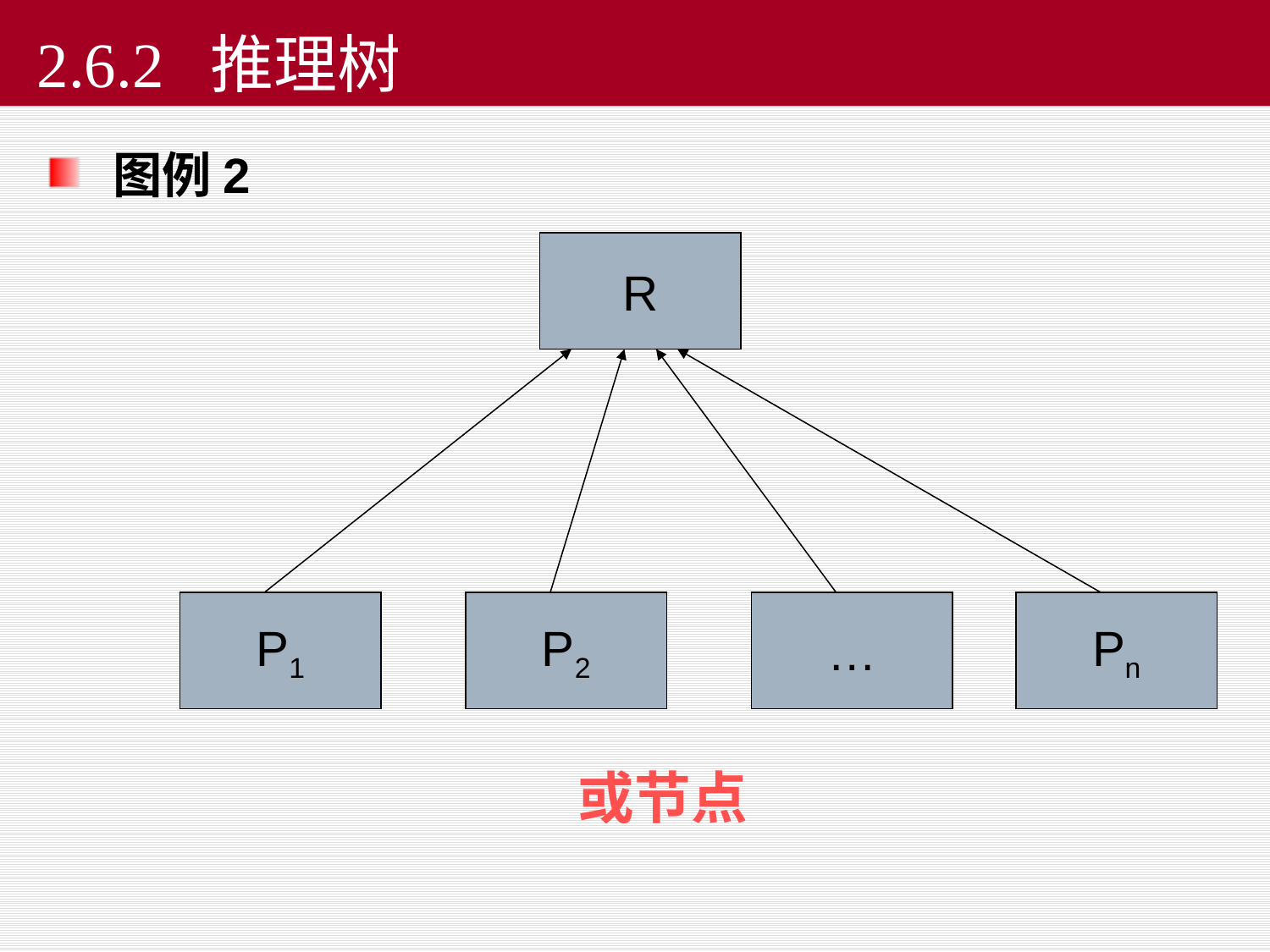

2.6.2  推理树
图例2
R

P2
…
Pn
P1
或节点